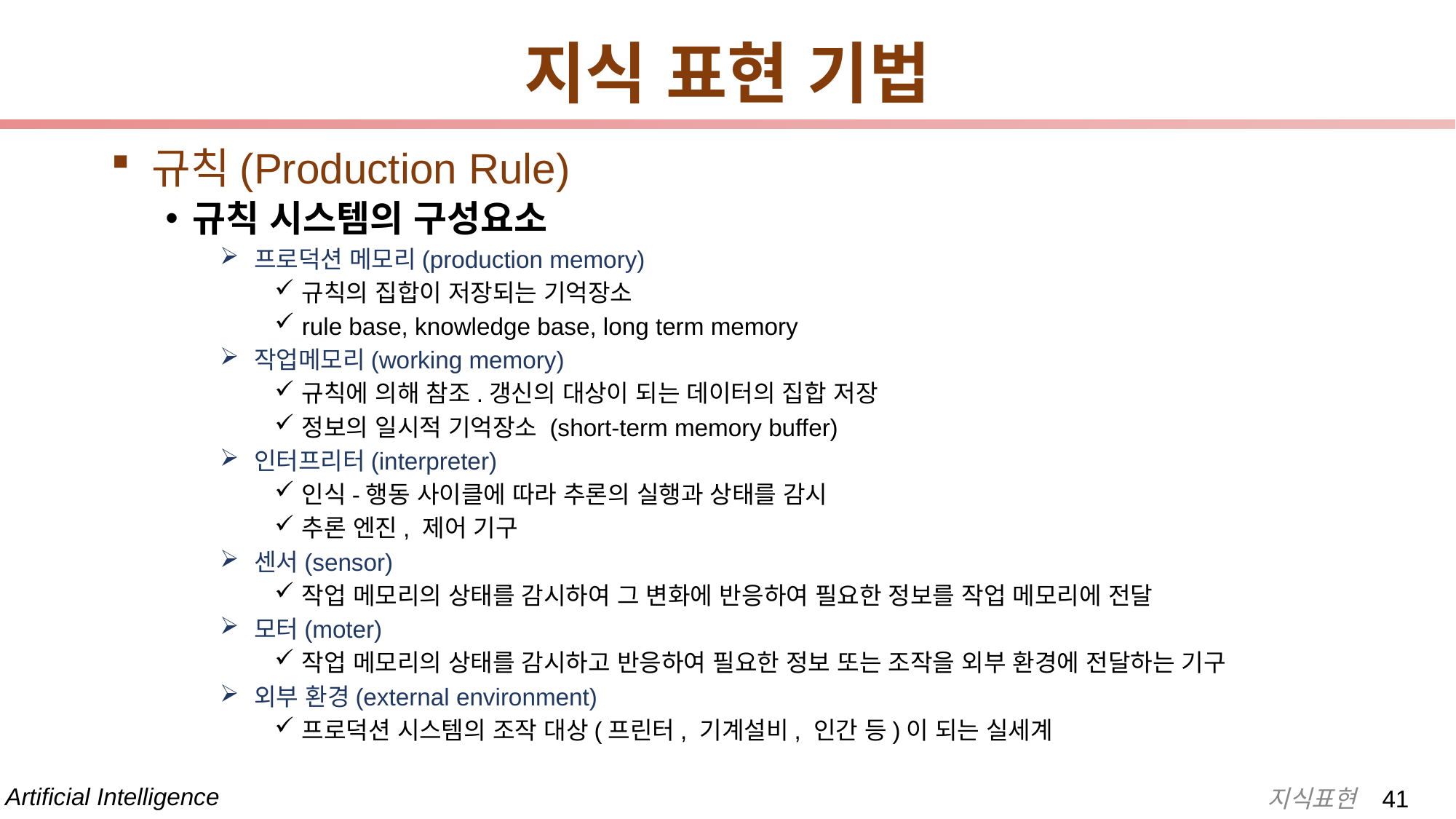

# 지식 표현 기법
규칙(Production Rule)
규칙 시스템의 구성요소
프로덕션 메모리(production memory)
규칙의 집합이 저장되는 기억장소
rule base, knowledge base, long term memory
작업메모리(working memory)
규칙에 의해 참조.갱신의 대상이 되는 데이터의 집합 저장
정보의 일시적 기억장소 (short-term memory buffer)
인터프리터(interpreter)
인식-행동 사이클에 따라 추론의 실행과 상태를 감시
추론 엔진, 제어 기구
센서(sensor)
작업 메모리의 상태를 감시하여 그 변화에 반응하여 필요한 정보를 작업 메모리에 전달
모터(moter)
작업 메모리의 상태를 감시하고 반응하여 필요한 정보 또는 조작을 외부 환경에 전달하는 기구
외부 환경(external environment)
프로덕션 시스템의 조작 대상(프린터, 기계설비, 인간 등)이 되는 실세계